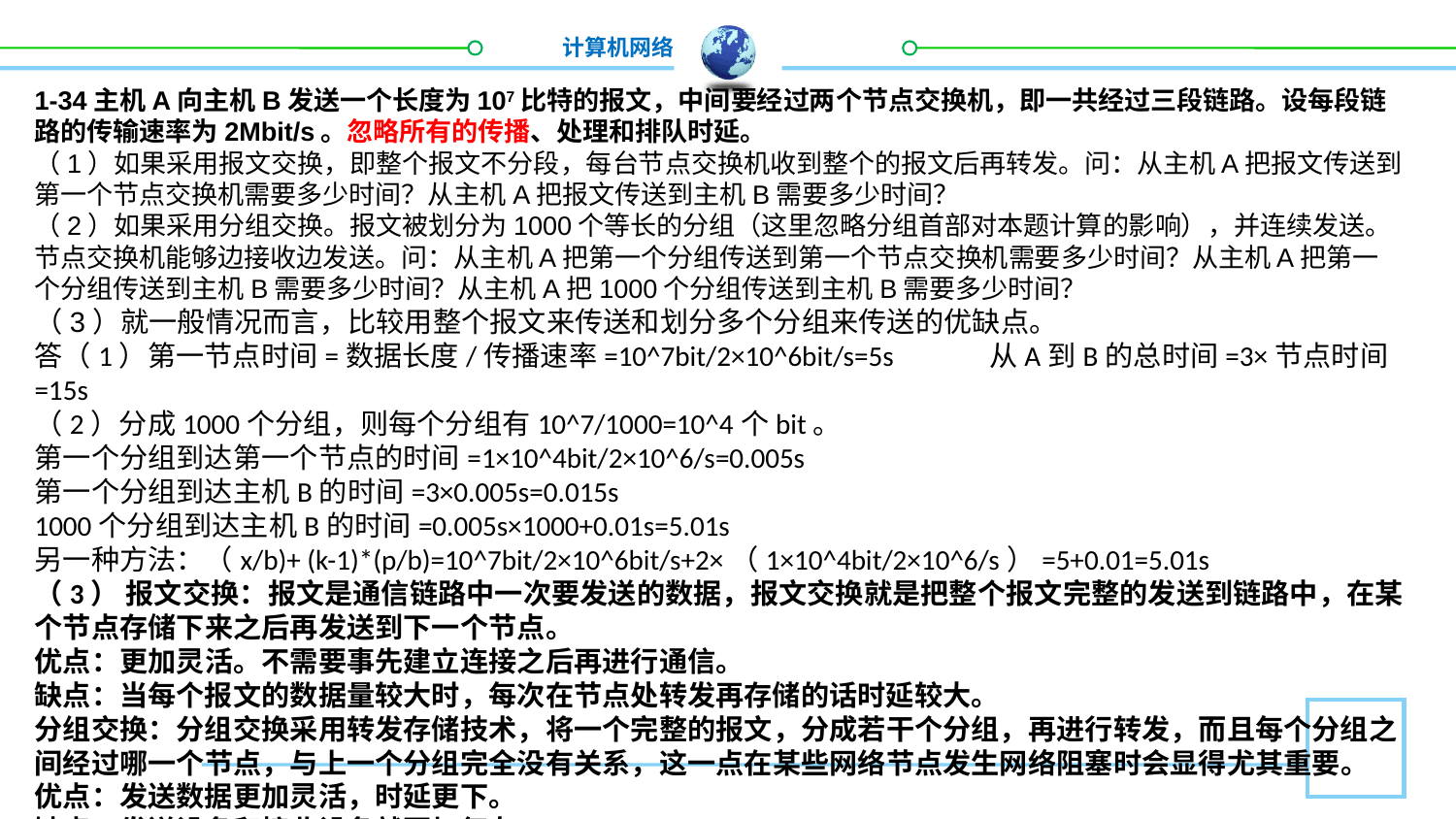

1-34主机A向主机B发送一个长度为107比特的报文，中间要经过两个节点交换机，即一共经过三段链路。设每段链路的传输速率为2Mbit/s。忽略所有的传播、处理和排队时延。
（1）如果采用报文交换，即整个报文不分段，每台节点交换机收到整个的报文后再转发。问：从主机A把报文传送到第一个节点交换机需要多少时间？从主机A把报文传送到主机B需要多少时间？
（2）如果采用分组交换。报文被划分为1000个等长的分组（这里忽略分组首部对本题计算的影响），并连续发送。节点交换机能够边接收边发送。问：从主机A把第一个分组传送到第一个节点交换机需要多少时间？从主机A把第一个分组传送到主机B需要多少时间？从主机A把1000个分组传送到主机B需要多少时间？
（3）就一般情况而言，比较用整个报文来传送和划分多个分组来传送的优缺点。
答（1）第一节点时间=数据长度/传播速率=10^7bit/2×10^6bit/s=5s              从A到B的总时间=3×节点时间=15s
（2）分成1000个分组，则每个分组有10^7/1000=10^4个bit。
第一个分组到达第一个节点的时间=1×10^4bit/2×10^6/s=0.005s
第一个分组到达主机B的时间=3×0.005s=0.015s
1000个分组到达主机B的时间=0.005s×1000+0.01s=5.01s
另一种方法：（x/b)+ (k-1)*(p/b)=10^7bit/2×10^6bit/s+2×（1×10^4bit/2×10^6/s）=5+0.01=5.01s
（3） 报文交换：报文是通信链路中一次要发送的数据，报文交换就是把整个报文完整的发送到链路中，在某个节点存储下来之后再发送到下一个节点。
优点：更加灵活。不需要事先建立连接之后再进行通信。
缺点：当每个报文的数据量较大时，每次在节点处转发再存储的话时延较大。
分组交换：分组交换采用转发存储技术，将一个完整的报文，分成若干个分组，再进行转发，而且每个分组之间经过哪一个节点，与上一个分组完全没有关系，这一点在某些网络节点发生网络阻塞时会显得尤其重要。
优点：发送数据更加灵活，时延更下。
缺点：发送设备和接收设备就更加复杂。